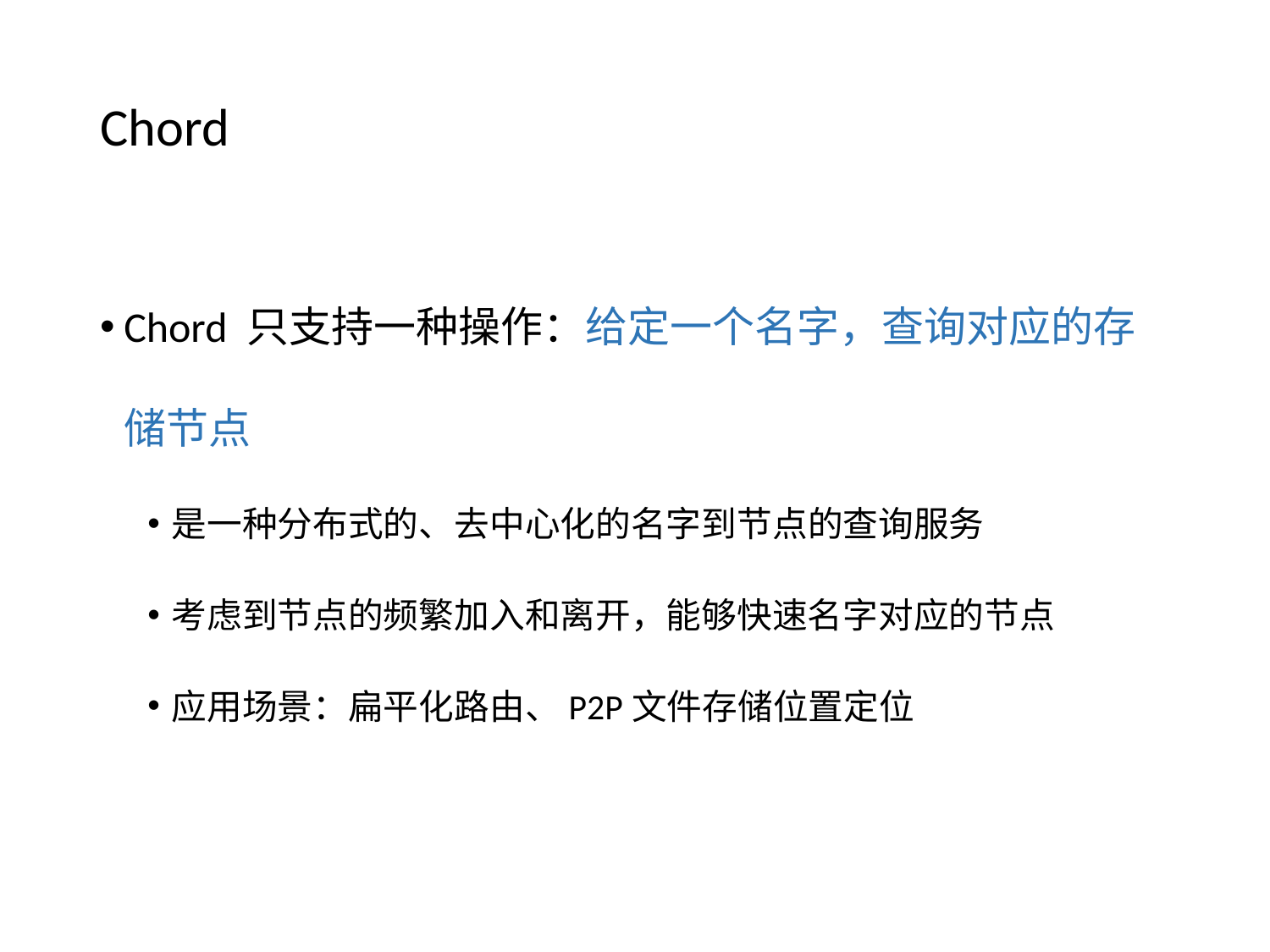

# Chord
Chord 只支持一种操作：给定一个名字，查询对应的存储节点
是一种分布式的、去中心化的名字到节点的查询服务
考虑到节点的频繁加入和离开，能够快速名字对应的节点
应用场景：扁平化路由、P2P文件存储位置定位
56